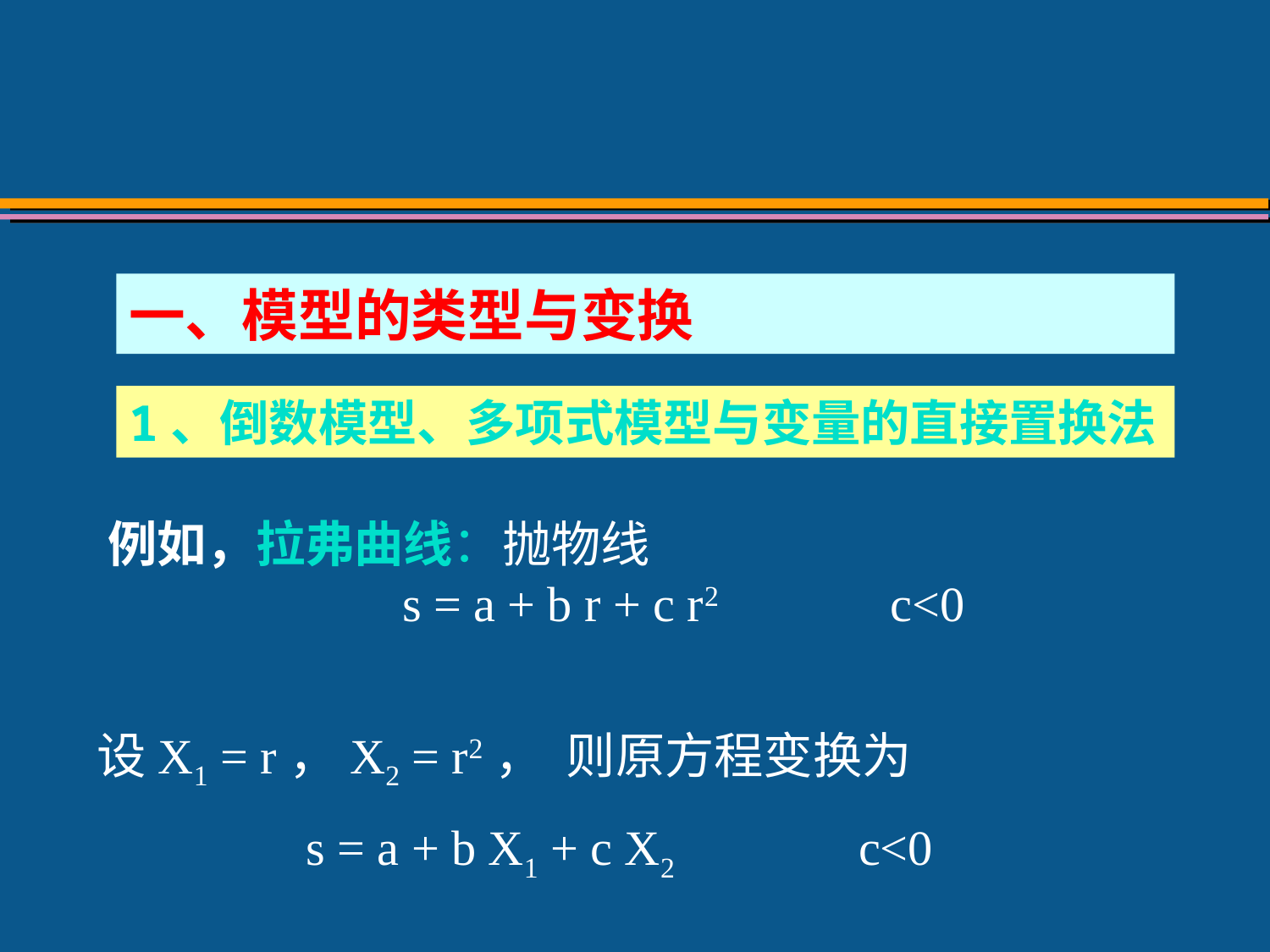

一、模型的类型与变换
1、倒数模型、多项式模型与变量的直接置换法
例如，拉弗曲线：抛物线
                        s = a + b r + c r2              c<0
设X1 = r，X2 = r2，  则原方程变换为
                 s = a + b X1 + c X2               c<0